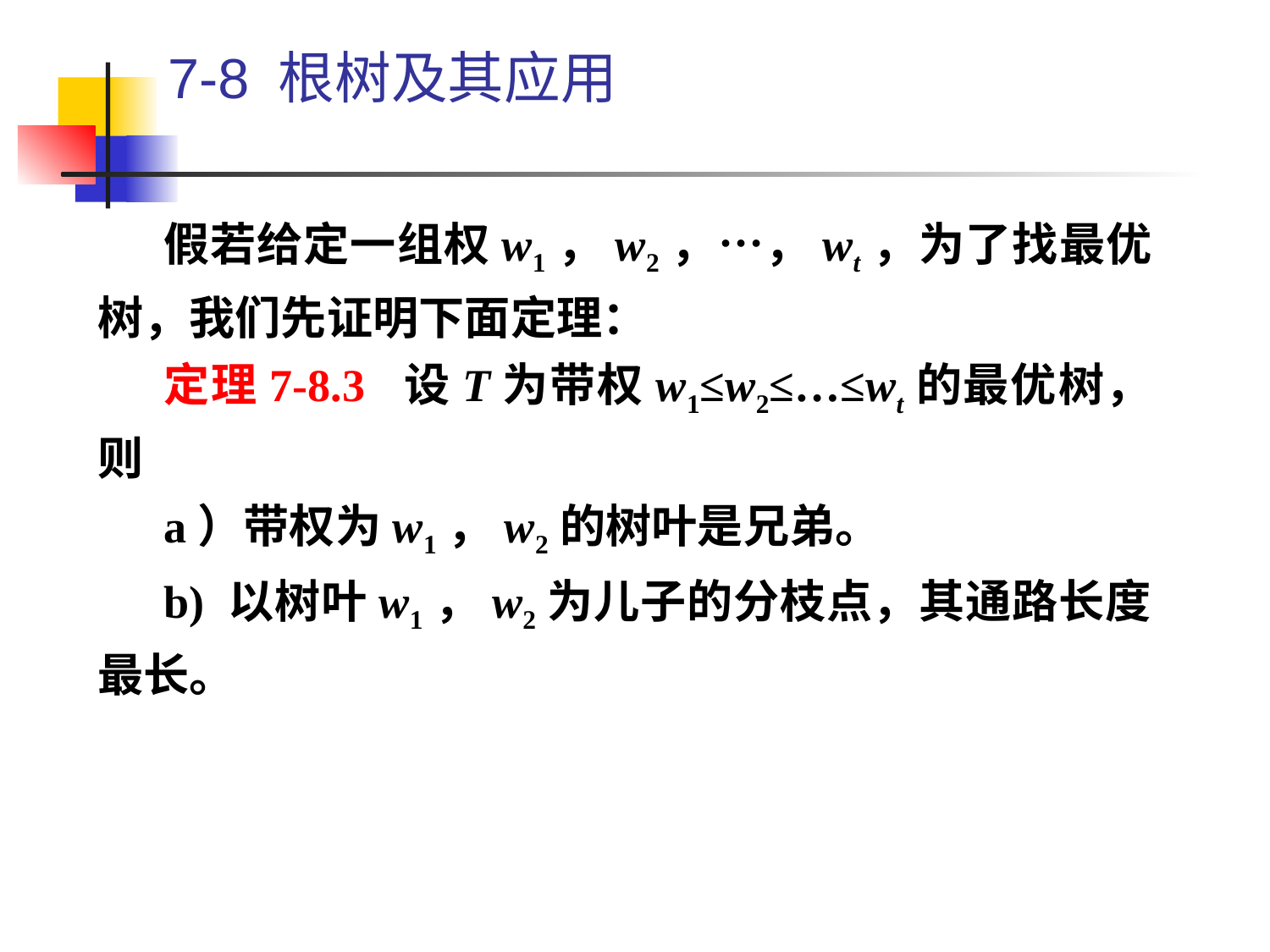

# 7-8 根树及其应用
假若给定一组权w1，w2，…，wt，为了找最优树，我们先证明下面定理：
定理7-8.3  设T为带权w1≤w2≤…≤wt的最优树，则
a）带权为w1，w2的树叶是兄弟。
b) 以树叶w1，w2为儿子的分枝点，其通路长度最长。